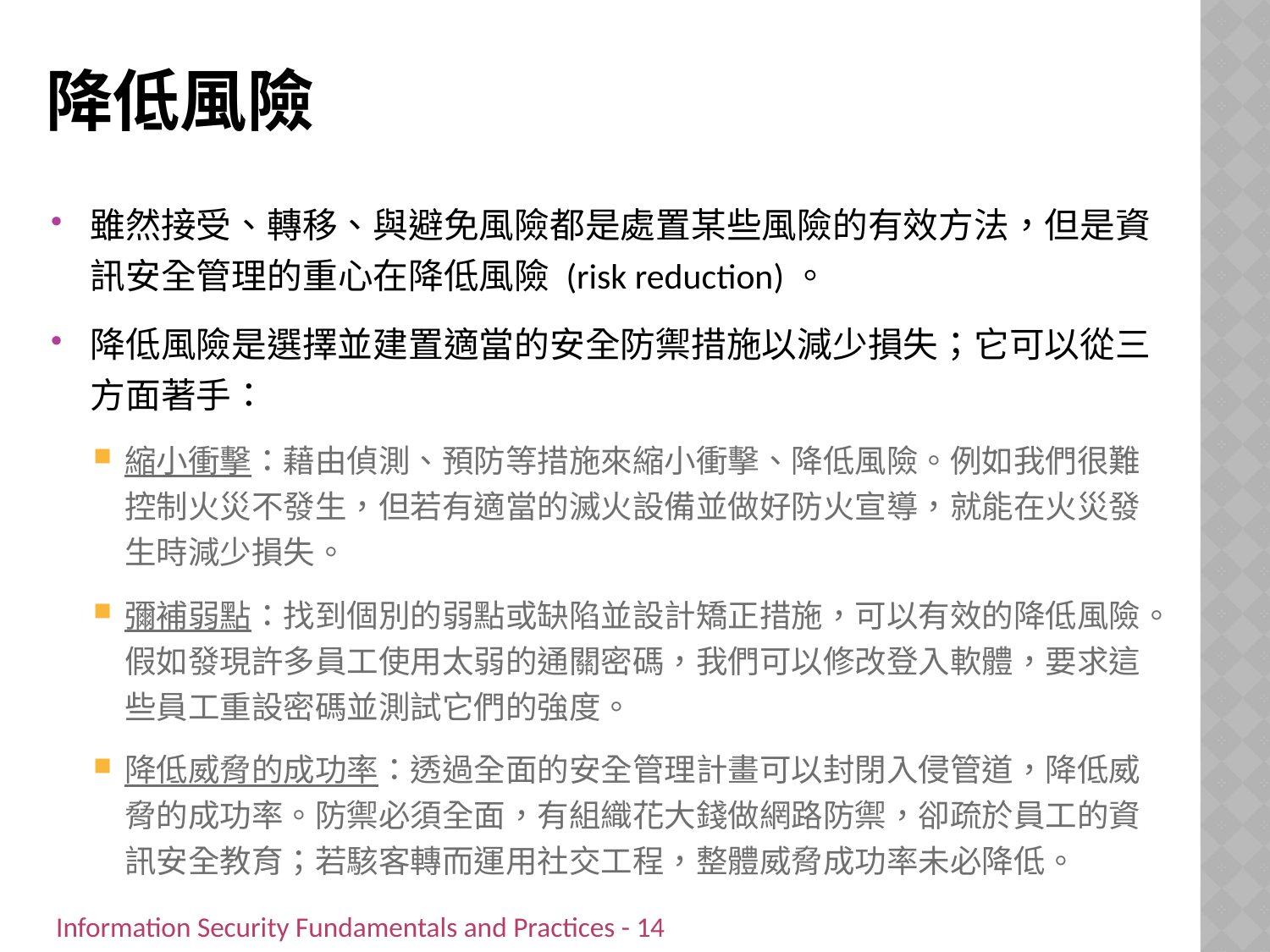

# 降低風險
雖然接受、轉移、與避免風險都是處置某些風險的有效方法，但是資訊安全管理的重心在降低風險 (risk reduction)。
降低風險是選擇並建置適當的安全防禦措施以減少損失；它可以從三方面著手：
縮小衝擊：藉由偵測、預防等措施來縮小衝擊、降低風險。例如我們很難控制火災不發生，但若有適當的滅火設備並做好防火宣導，就能在火災發生時減少損失。
彌補弱點：找到個別的弱點或缺陷並設計矯正措施，可以有效的降低風險。假如發現許多員工使用太弱的通關密碼，我們可以修改登入軟體，要求這些員工重設密碼並測試它們的強度。
降低威脅的成功率：透過全面的安全管理計畫可以封閉入侵管道，降低威脅的成功率。防禦必須全面，有組織花大錢做網路防禦，卻疏於員工的資訊安全教育；若駭客轉而運用社交工程，整體威脅成功率未必降低。